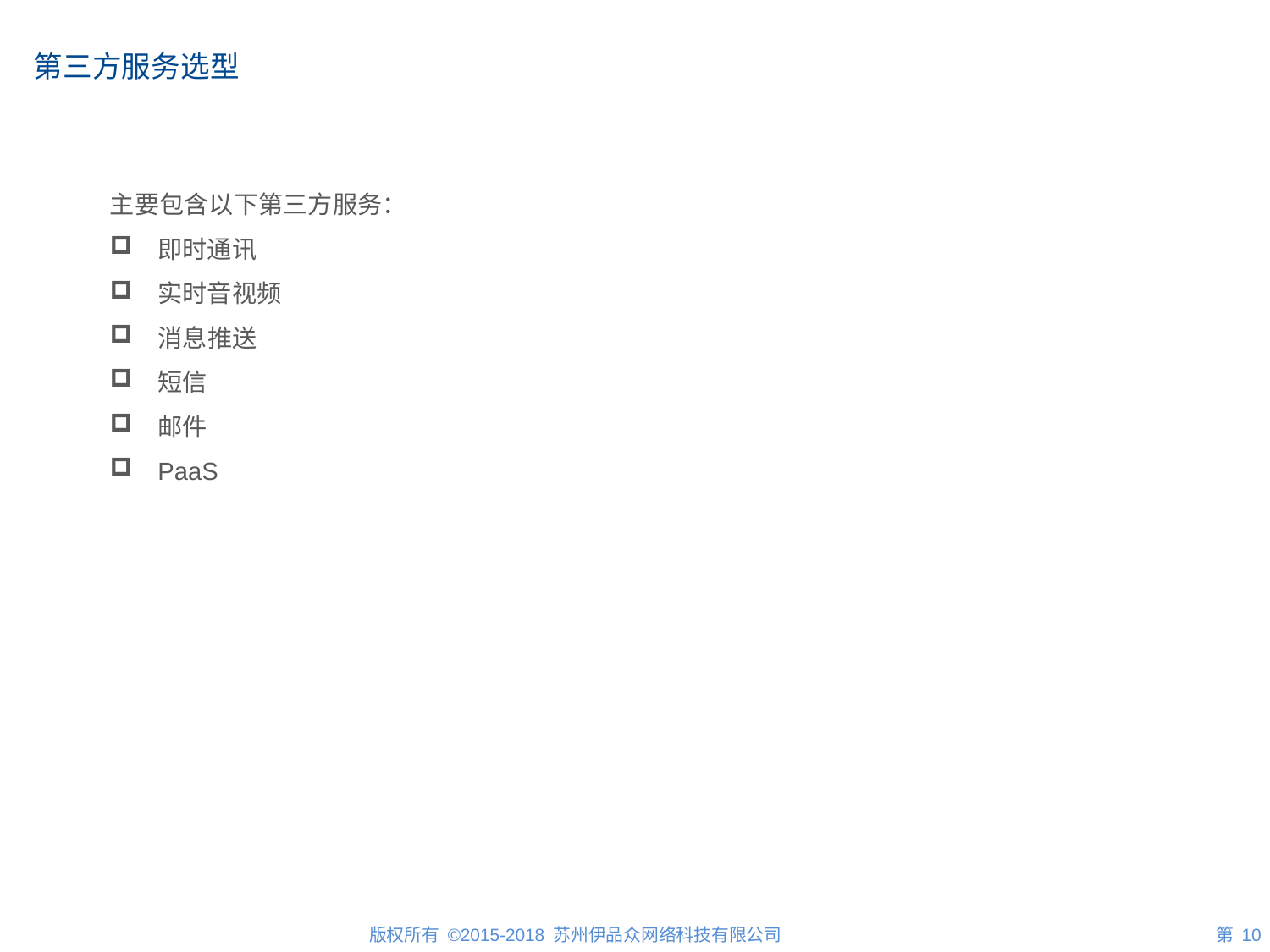

# 第三方服务选型
主要包含以下第三方服务：
即时通讯
实时音视频
消息推送
短信
邮件
PaaS